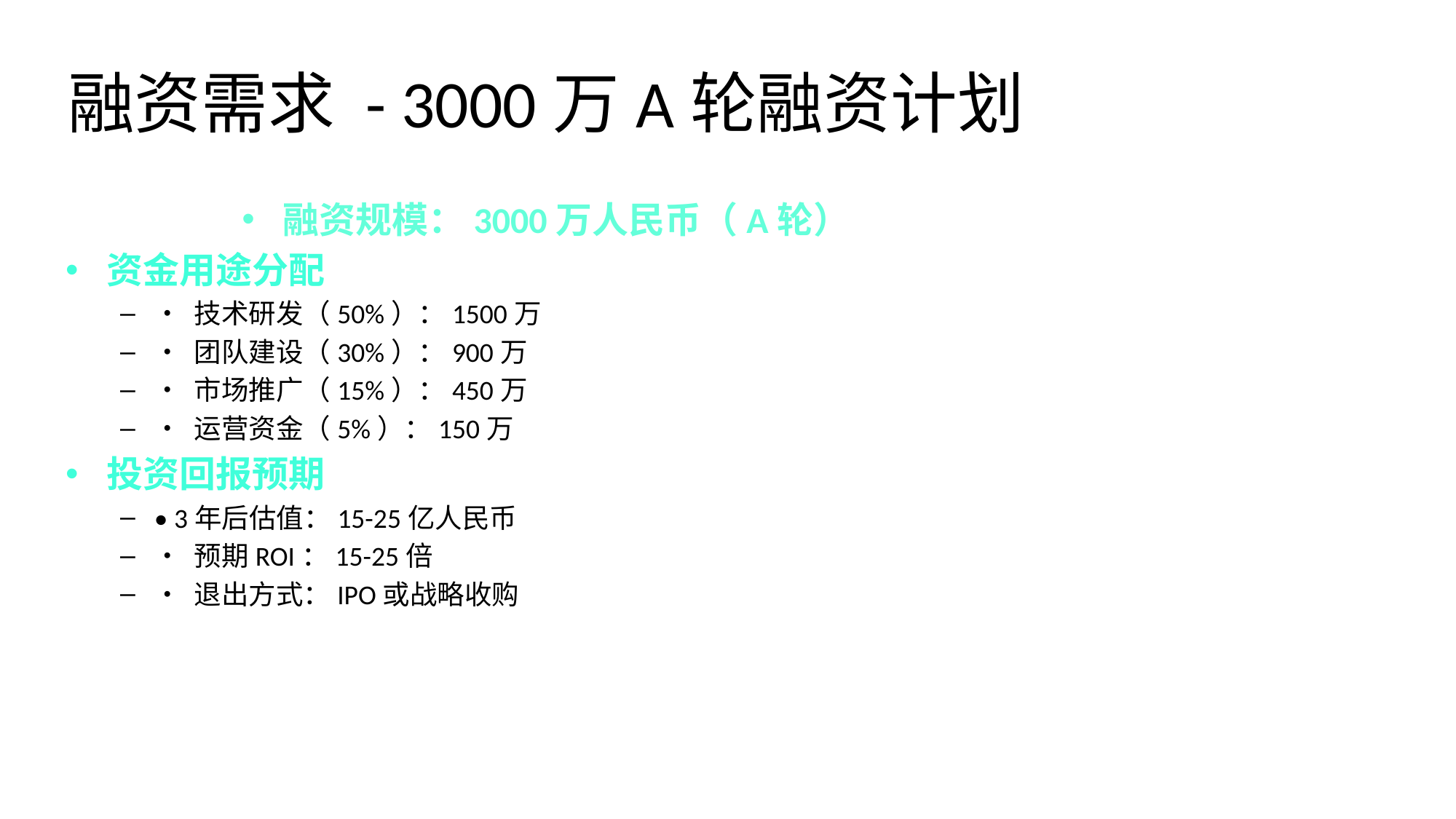

# 融资需求 - 3000万A轮融资计划
融资规模：3000万人民币（A轮）
资金用途分配
• 技术研发（50%）：1500万
• 团队建设（30%）：900万
• 市场推广（15%）：450万
• 运营资金（5%）：150万
投资回报预期
• 3年后估值：15-25亿人民币
• 预期ROI：15-25倍
• 退出方式：IPO或战略收购